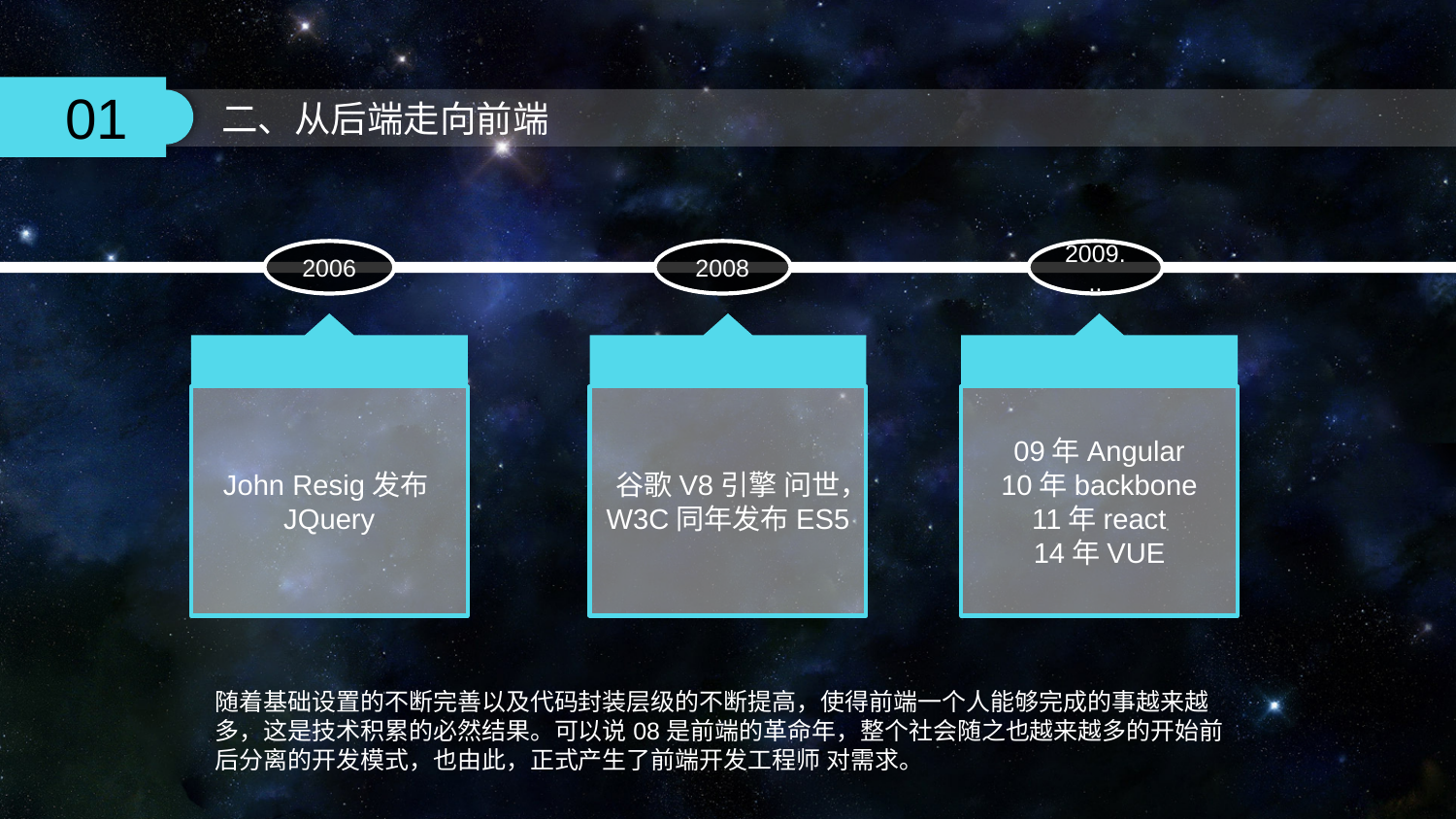

2006
2008
2009...

John Resig发布JQuery

谷歌V8引擎 问世，W3C同年发布ES5

09年Angular
10年backbone
11年react
14年VUE
随着基础设置的不断完善以及代码封装层级的不断提高，使得前端一个人能够完成的事越来越多，这是技术积累的必然结果。可以说08是前端的革命年，整个社会随之也越来越多的开始前后分离的开发模式，也由此，正式产生了前端开发工程师 对需求。